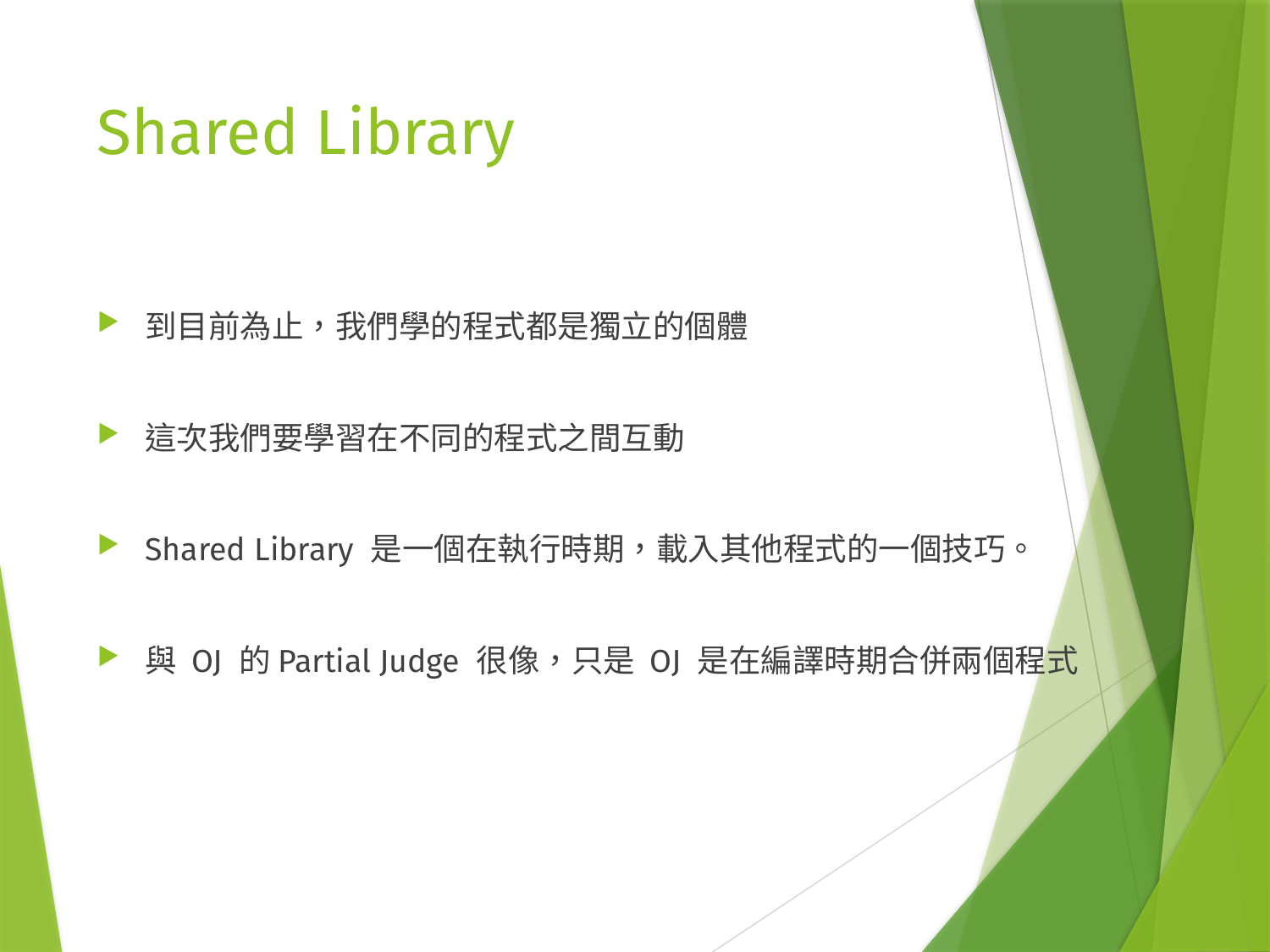

# Shared Library
到目前為止，我們學的程式都是獨立的個體

這次我們要學習在不同的程式之間互動

Shared Library 是一個在執行時期，載入其他程式的一個技巧。

與 OJ 的Partial Judge 很像，只是 OJ 是在編譯時期合併兩個程式